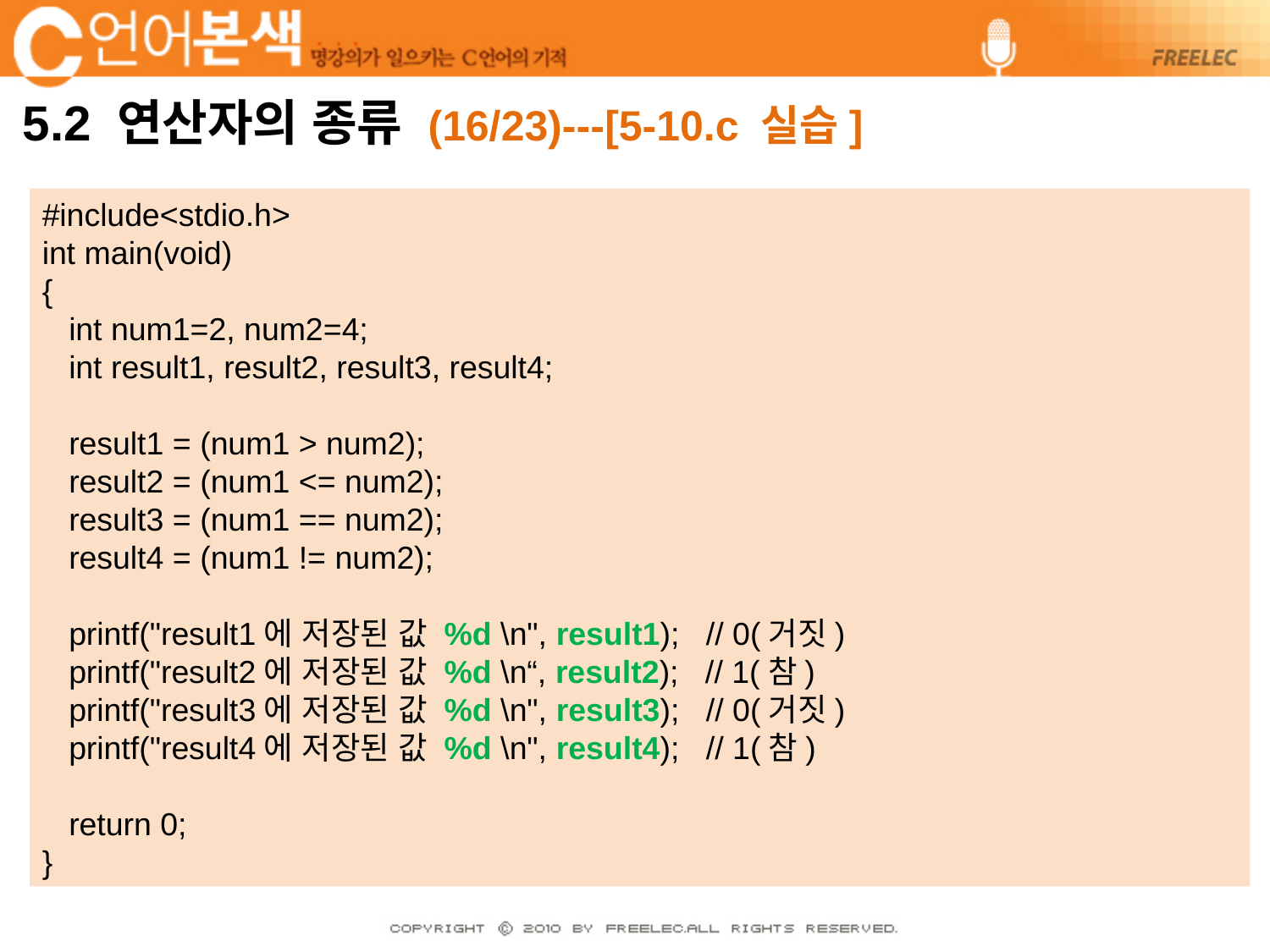

# 5.2 연산자의 종류 (16/23)---[5-10.c 실습]
#include<stdio.h>
int main(void)
{
   int num1=2, num2=4;
   int result1, result2, result3, result4;

   result1 = (num1 > num2);
   result2 = (num1 <= num2);
   result3 = (num1 == num2);
   result4 = (num1 != num2);

   printf("result1에 저장된 값 %d \n", result1);   // 0(거짓)
   printf("result2에 저장된 값 %d \n“, result2);   // 1(참)
   printf("result3에 저장된 값 %d \n", result3);   // 0(거짓)
   printf("result4에 저장된 값 %d \n", result4);   // 1(참)

   return 0;
}